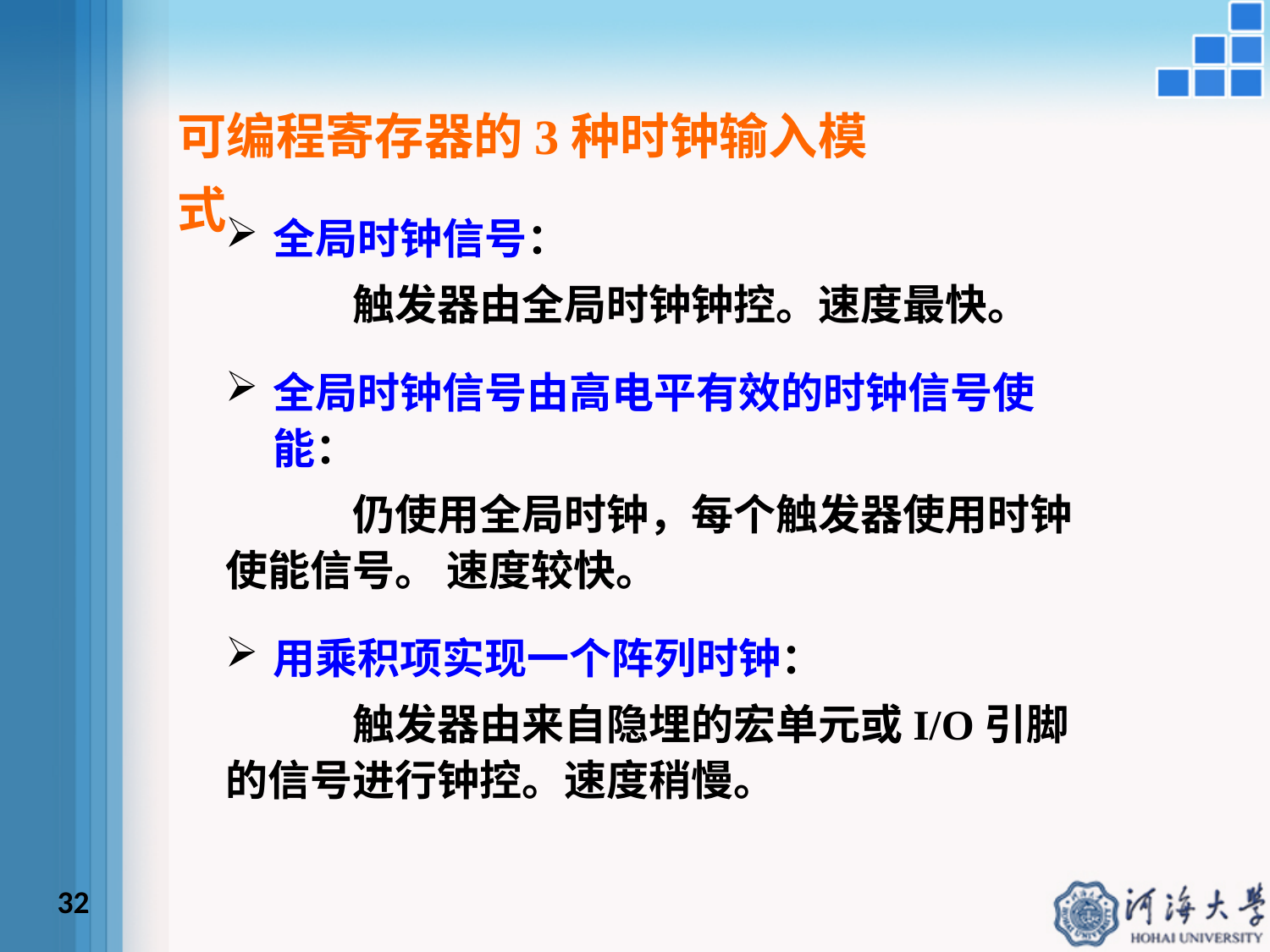

# 可编程寄存器的3种时钟输入模式
全局时钟信号：
	触发器由全局时钟钟控。速度最快。
全局时钟信号由高电平有效的时钟信号使能：
	仍使用全局时钟，每个触发器使用时钟使能信号。 速度较快。
用乘积项实现一个阵列时钟：
	触发器由来自隐埋的宏单元或I/O引脚的信号进行钟控。速度稍慢。
32